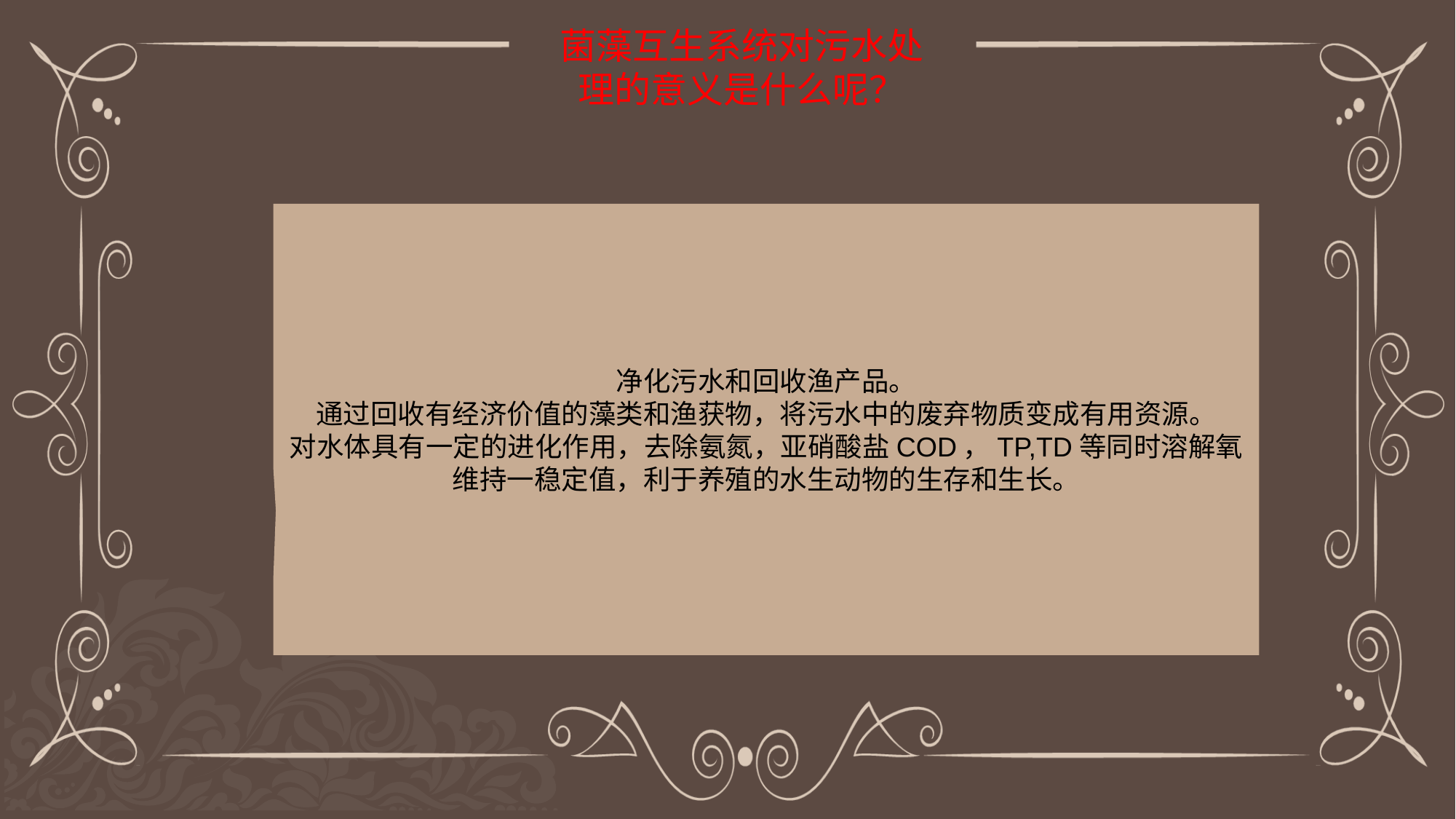

菌藻互生系统对污水处理的意义是什么呢？
净化污水和回收渔产品。
通过回收有经济价值的藻类和渔获物，将污水中的废弃物质变成有用资源。
对水体具有一定的进化作用，去除氨氮，亚硝酸盐COD，TP,TD等同时溶解氧维持一稳定值，利于养殖的水生动物的生存和生长。